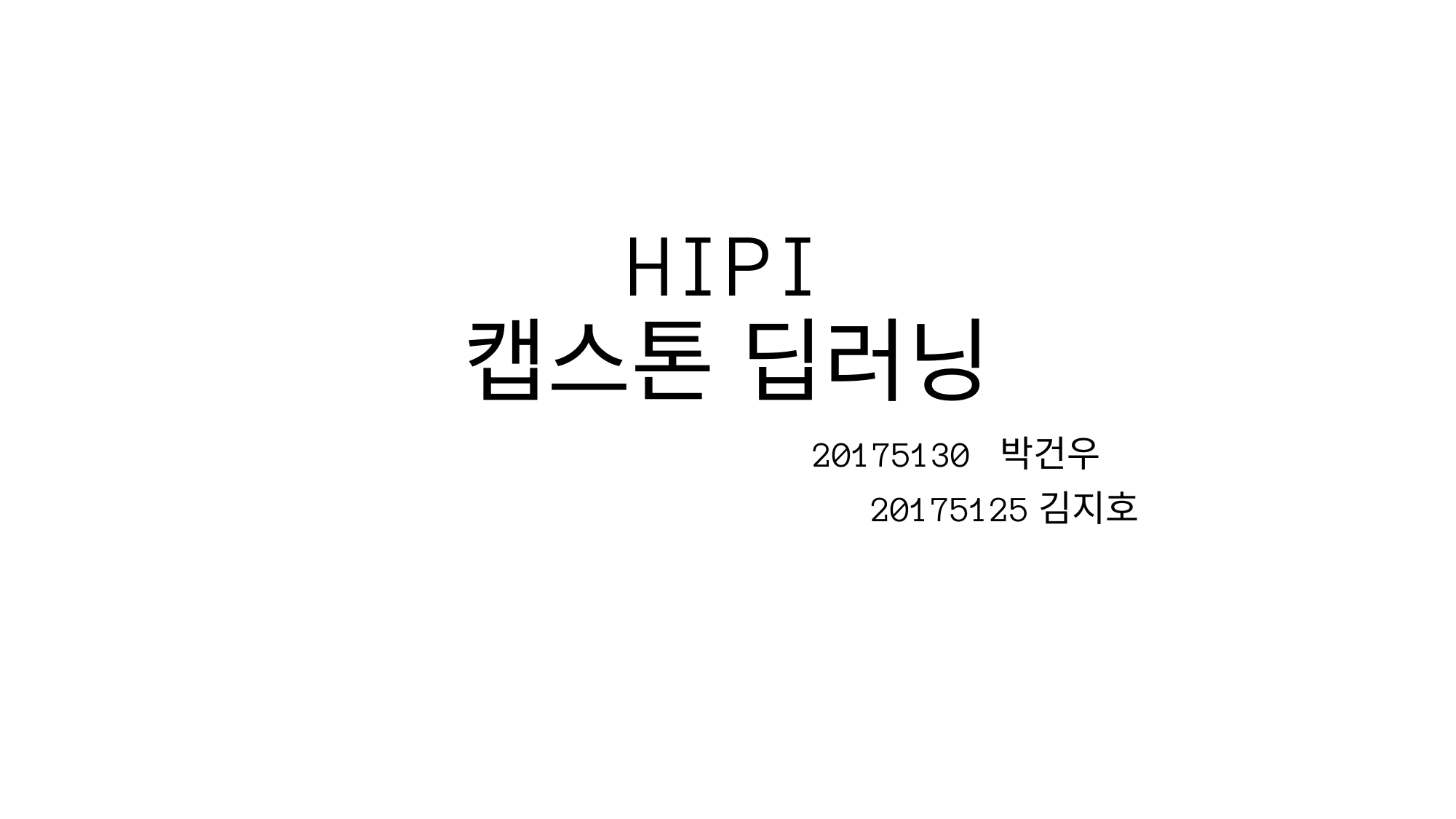

# HIPI 캡스톤 딥러닝
                                             20175130 박건우
                            20175125김지호